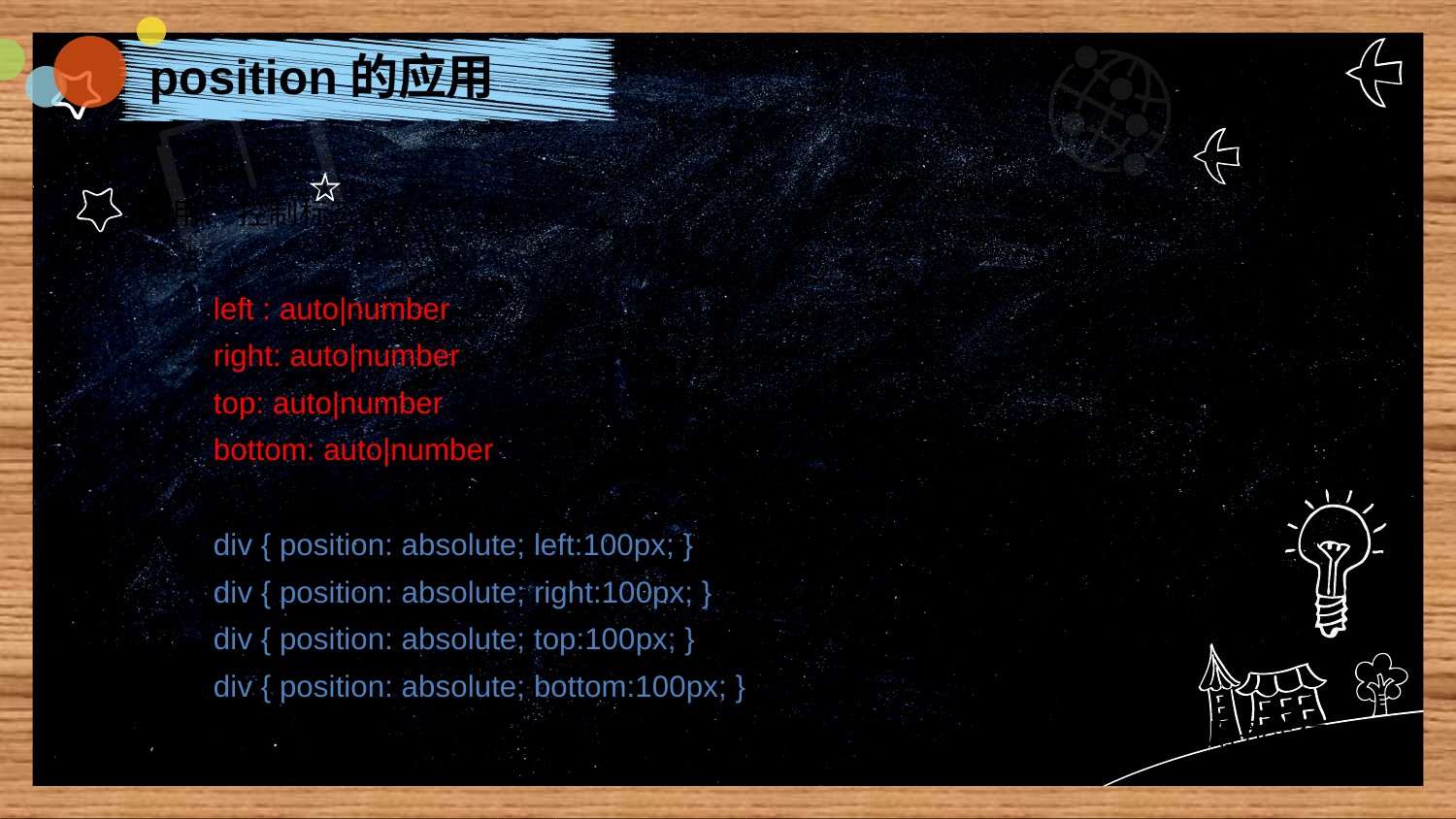

position的应用

作用： 控制标签对象的位置。
语法：
left : auto|number
right: auto|number
top: auto|number
bottom: auto|number
案例：
div { position: absolute; left:100px; }
div { position: absolute; right:100px; }
div { position: absolute; top:100px; }
div { position: absolute; bottom:100px; }
与 position搭配使用，简单页面不用定位技术也能做。但是页面一旦复杂肯定会用到定位。